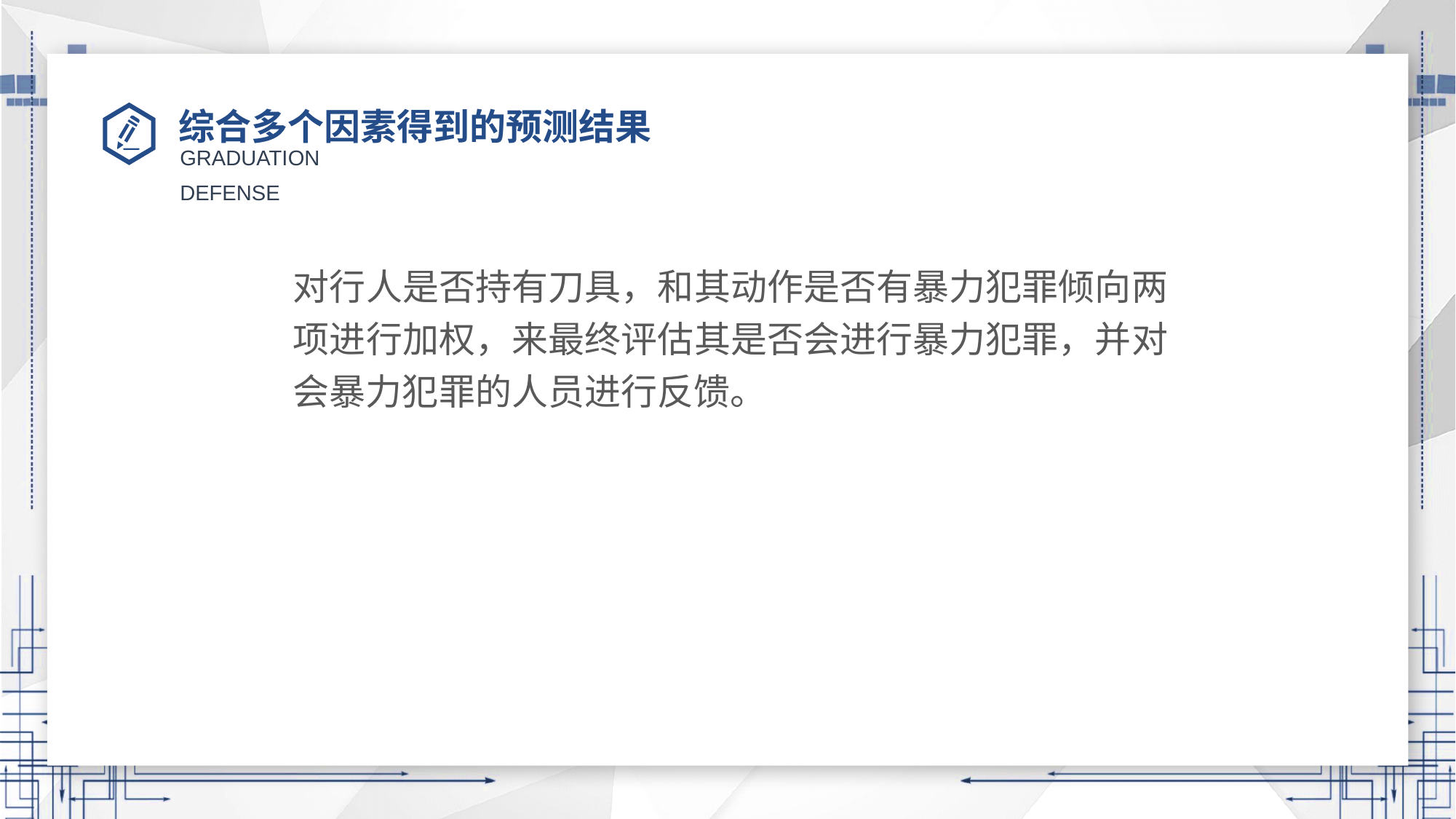

# 综合多个因素得到的预测结果
对行人是否持有刀具，和其动作是否有暴力犯罪倾向两项进行加权，来最终评估其是否会进行暴力犯罪，并对会暴力犯罪的人员进行反馈。